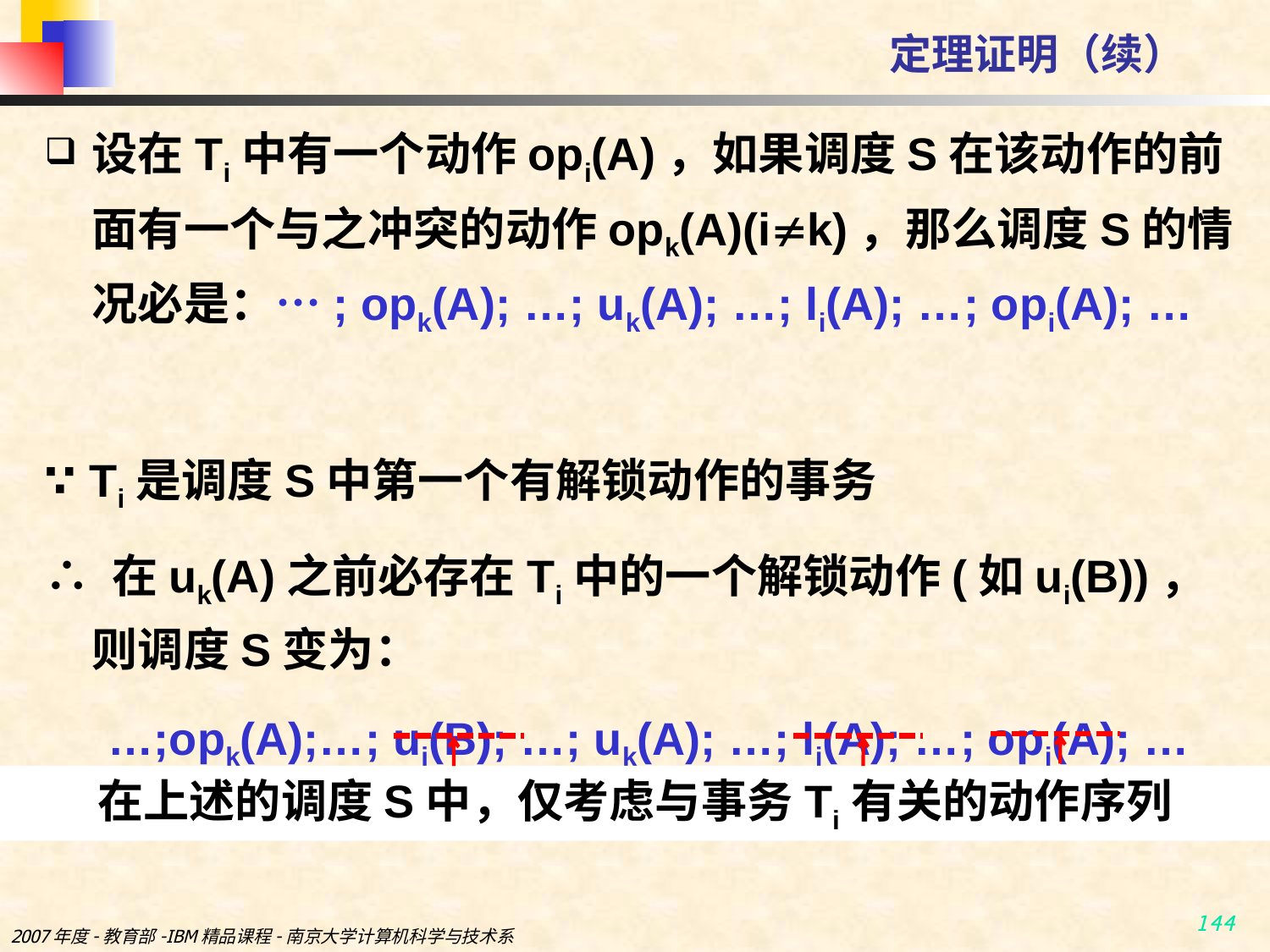

# 定理证明（续）
设在Ti中有一个动作opi(A)，如果调度S在该动作的前面有一个与之冲突的动作opk(A)(i≠k)，那么调度S的情况必是：…; opk(A); …; uk(A); …; li(A); …; opi(A); …

∵ Ti是调度S中第一个有解锁动作的事务
∴ 在uk(A)之前必存在Ti中的一个解锁动作(如ui(B))，则调度S变为：
…;opk(A);…; ui(B); …; uk(A); …; li(A); …; opi(A); …
在上述的调度S中，仅考虑与事务Ti有关的动作序列
144